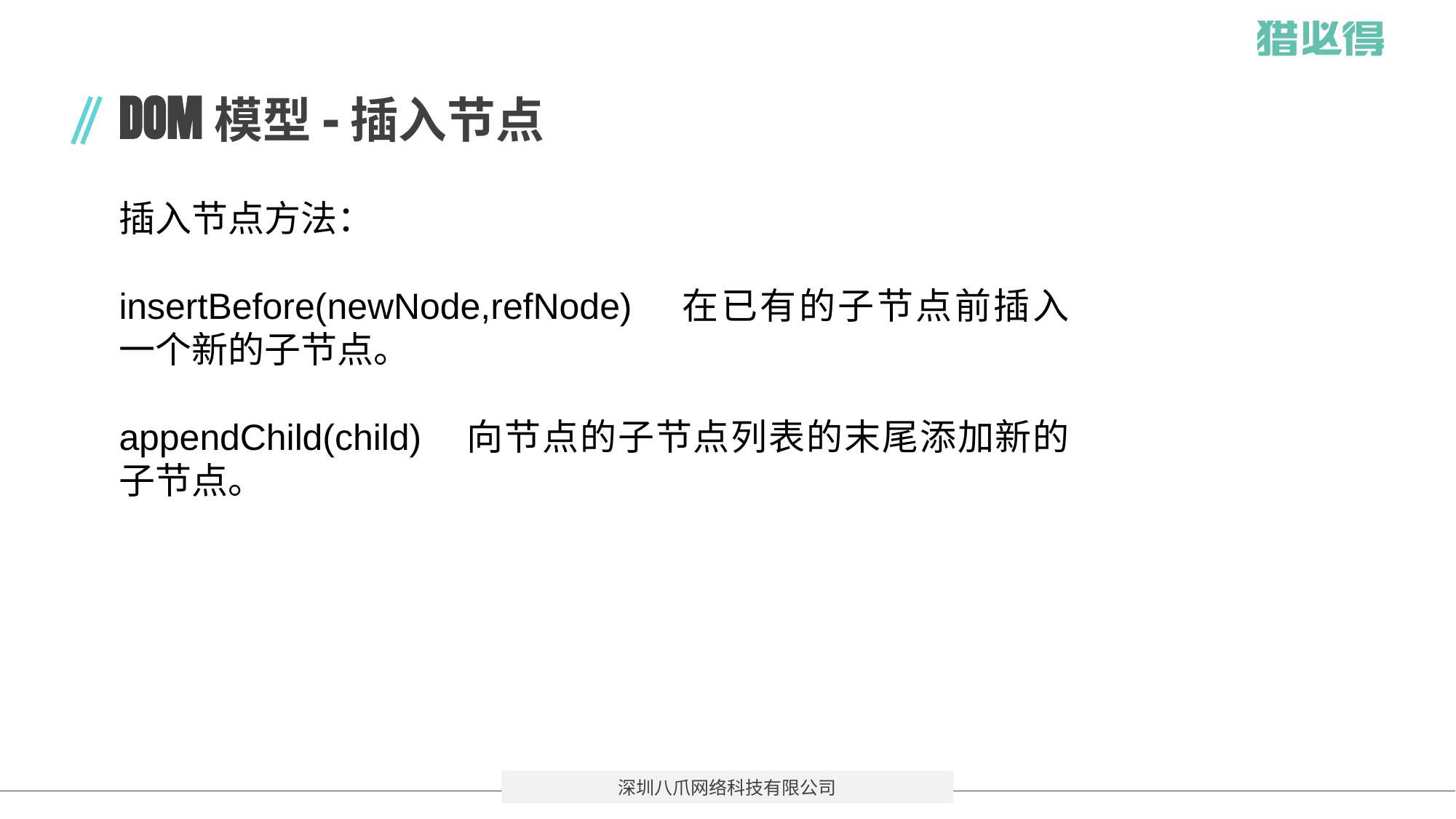

# DOM模型-插入节点
插入节点方法：

insertBefore(newNode,refNode)   在已有的子节点前插入一个新的子节点。

appendChild(child)   向节点的子节点列表的末尾添加新的子节点。